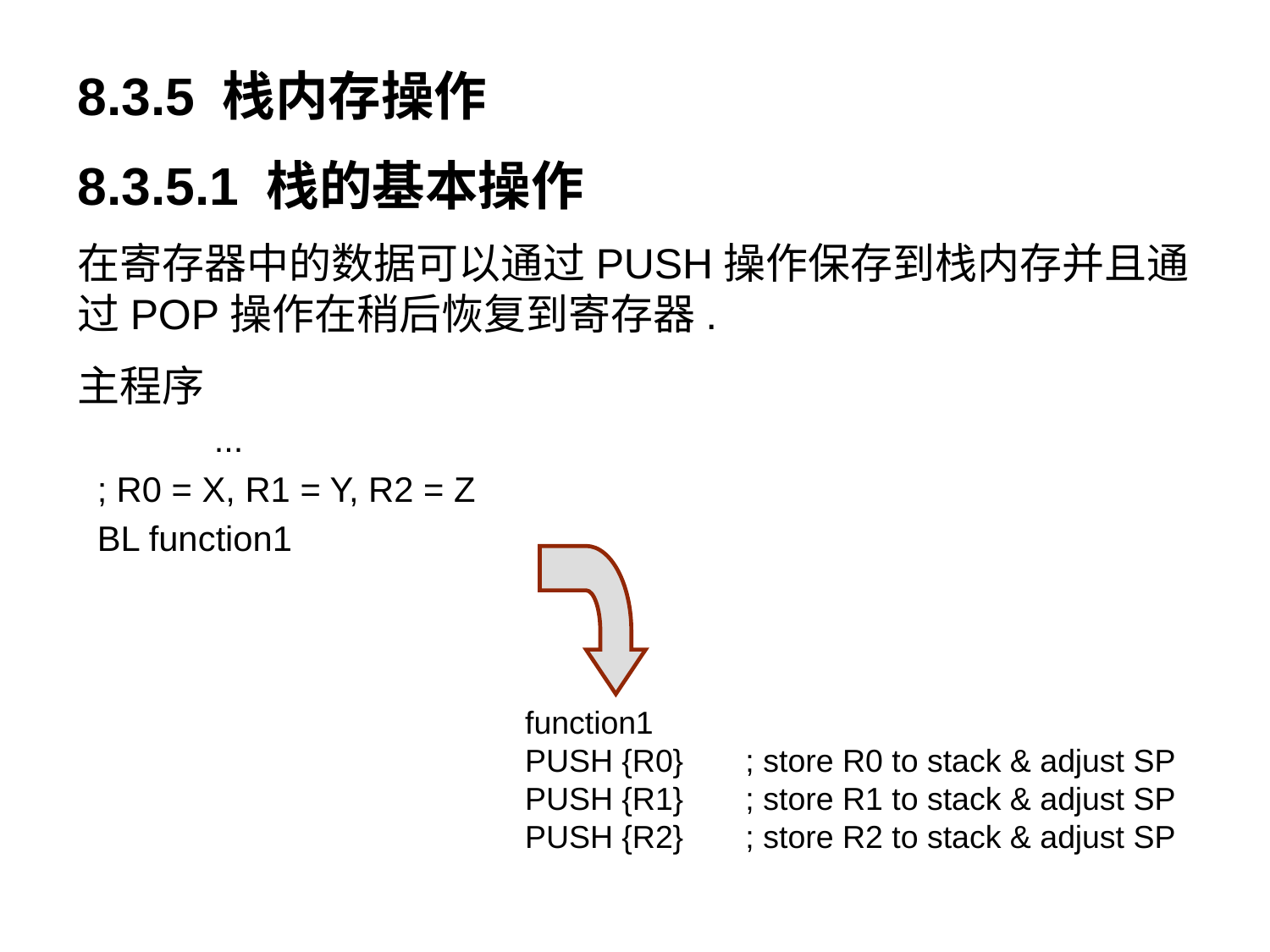

8.3.5 栈内存操作
8.3.5.1 栈的基本操作
在寄存器中的数据可以通过PUSH操作保存到栈内存并且通过POP操作在稍后恢复到寄存器.
主程序
              ...
  ; R0 = X, R1 = Y, R2 = Z
  BL function1

                                         function1
                                         PUSH {R0}       ; store R0 to stack & adjust SP
                                         PUSH {R1}       ; store R1 to stack & adjust SP
                                         PUSH {R2}       ; store R2 to stack & adjust SP